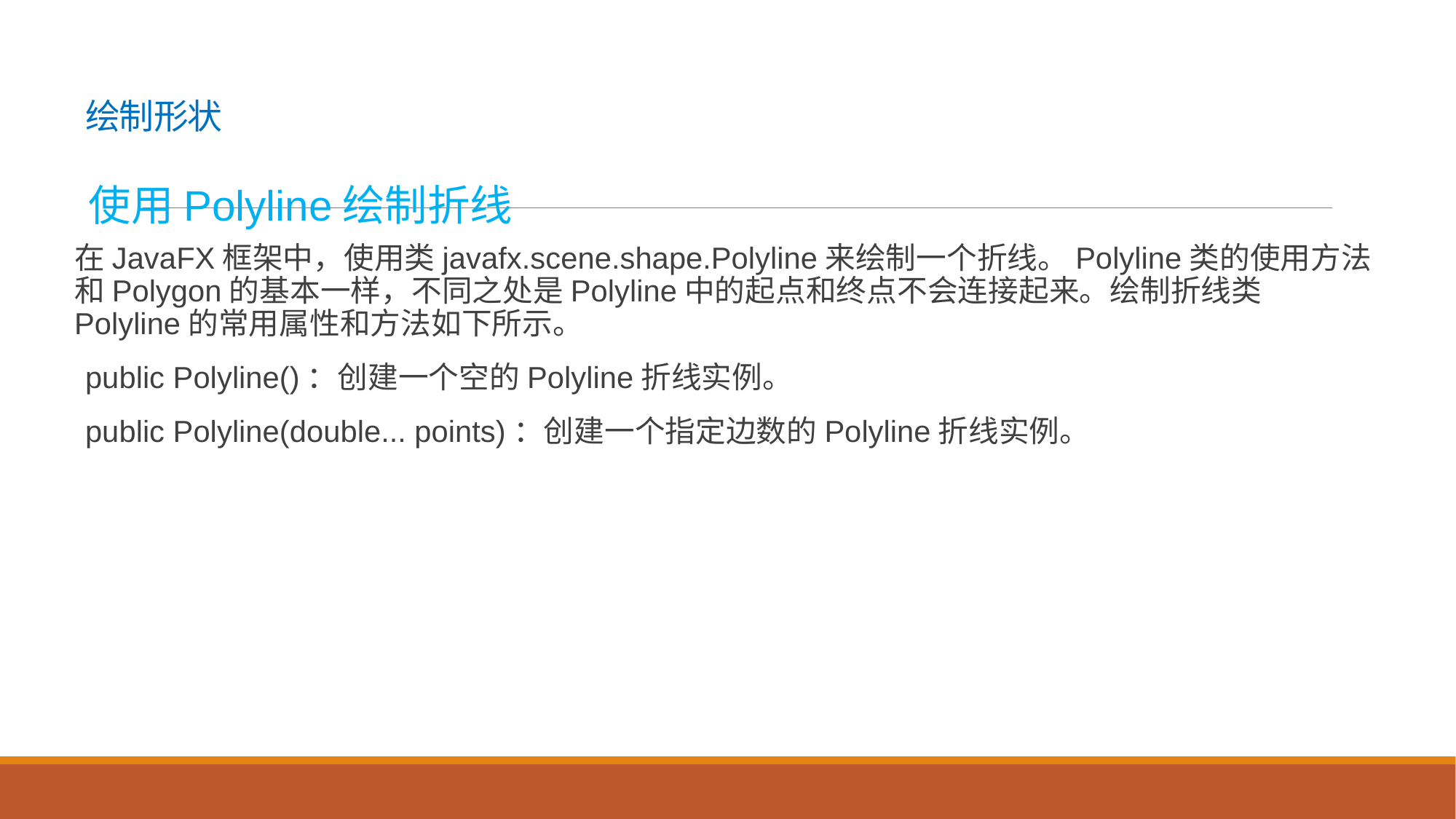

# 绘制形状
使用Polyline绘制折线
在JavaFX框架中，使用类javafx.scene.shape.Polyline来绘制一个折线。Polyline类的使用方法和Polygon的基本一样，不同之处是Polyline中的起点和终点不会连接起来。绘制折线类Polyline的常用属性和方法如下所示。
public Polyline()：创建一个空的Polyline折线实例。
public Polyline(double... points)：创建一个指定边数的Polyline折线实例。